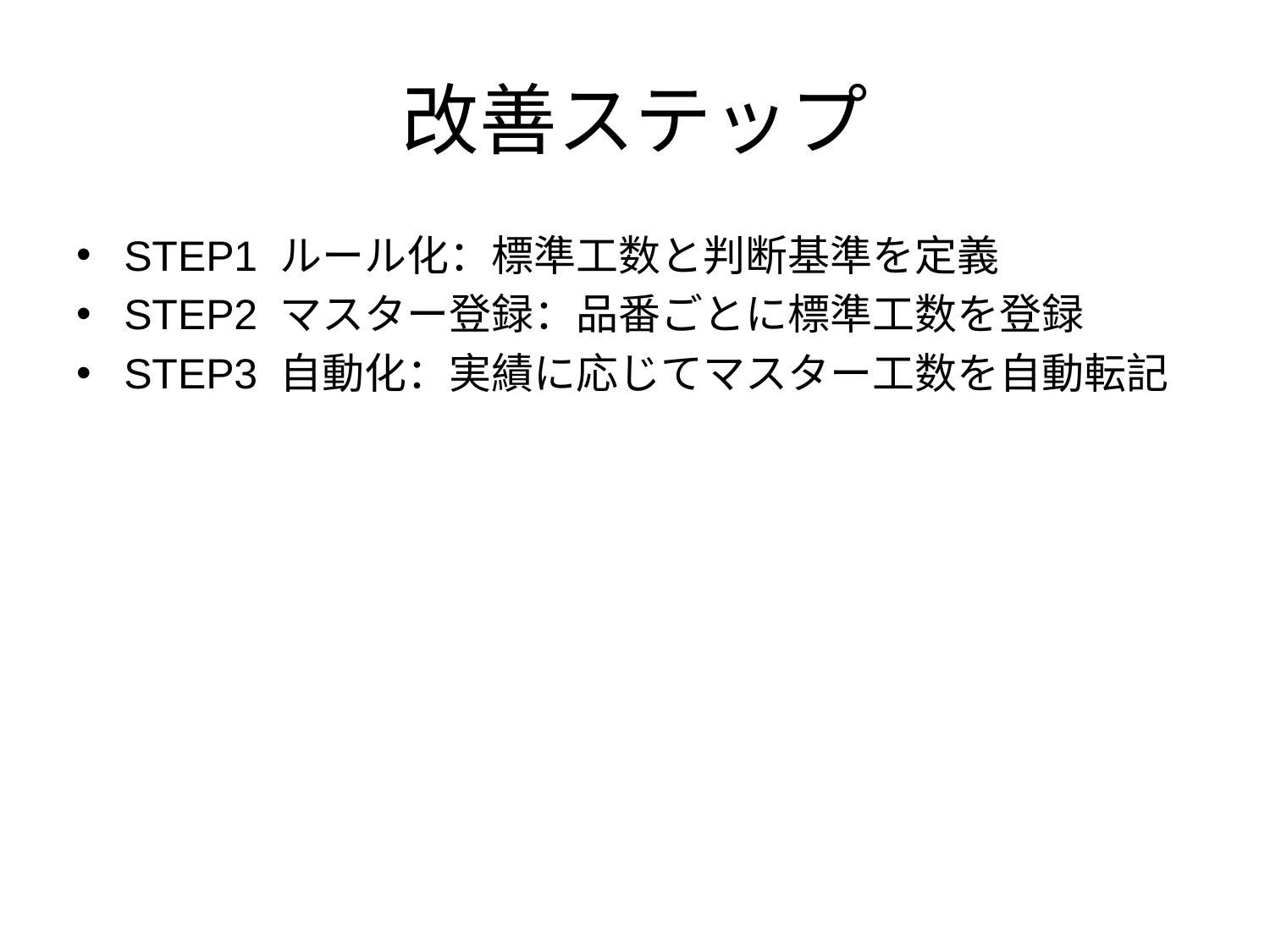

# 改善ステップ
STEP1 ルール化：標準工数と判断基準を定義
STEP2 マスター登録：品番ごとに標準工数を登録
STEP3 自動化：実績に応じてマスター工数を自動転記